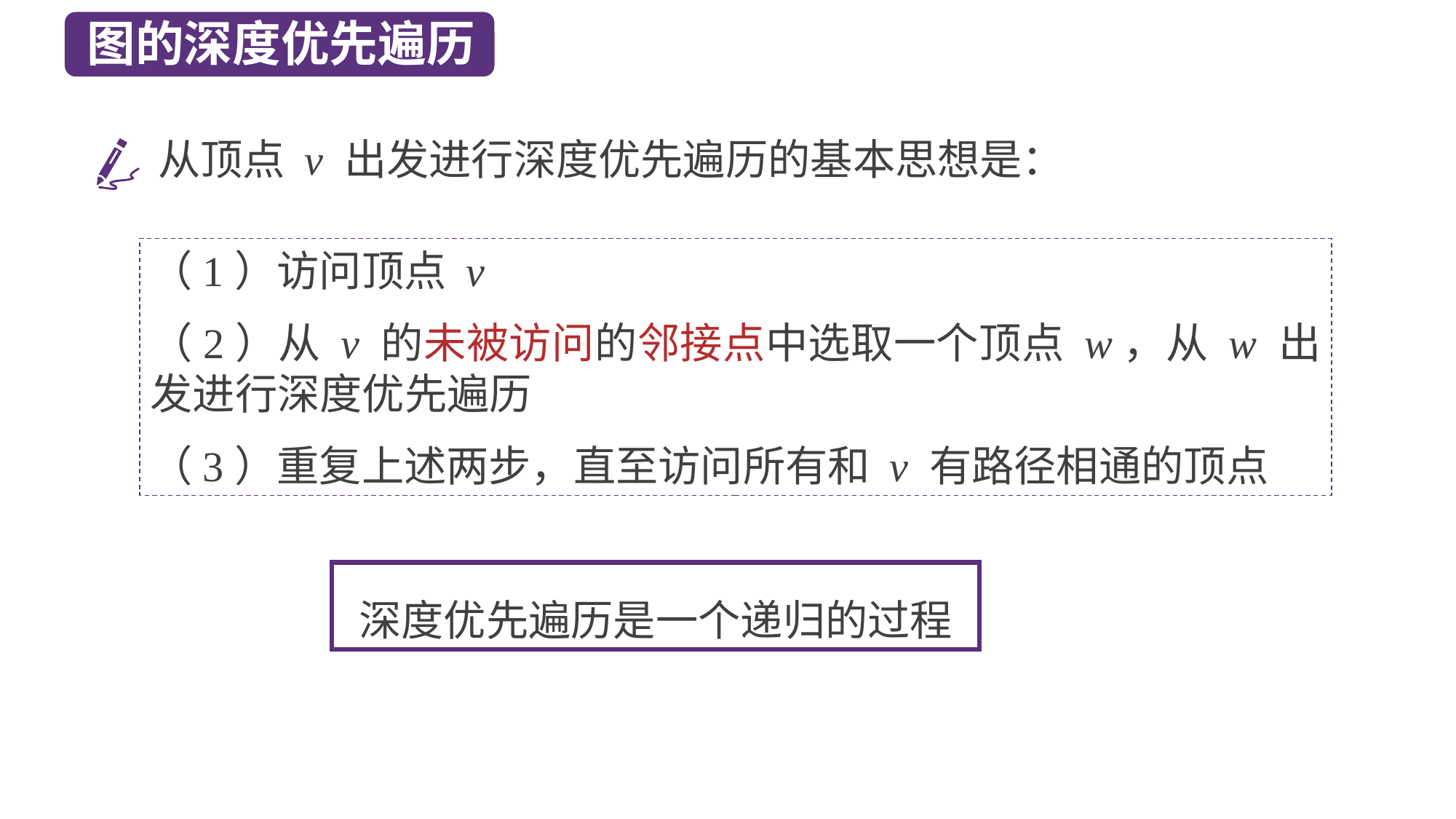

图的深度优先遍历

从顶点 v 出发进行深度优先遍历的基本思想是：

（1）访问顶点 v
（2）从 v 的未被访问的邻接点中选取一个顶点 w，从 w 出发进行深度优先遍历
（3）重复上述两步，直至访问所有和 v 有路径相通的顶点
深度优先遍历是一个递归的过程